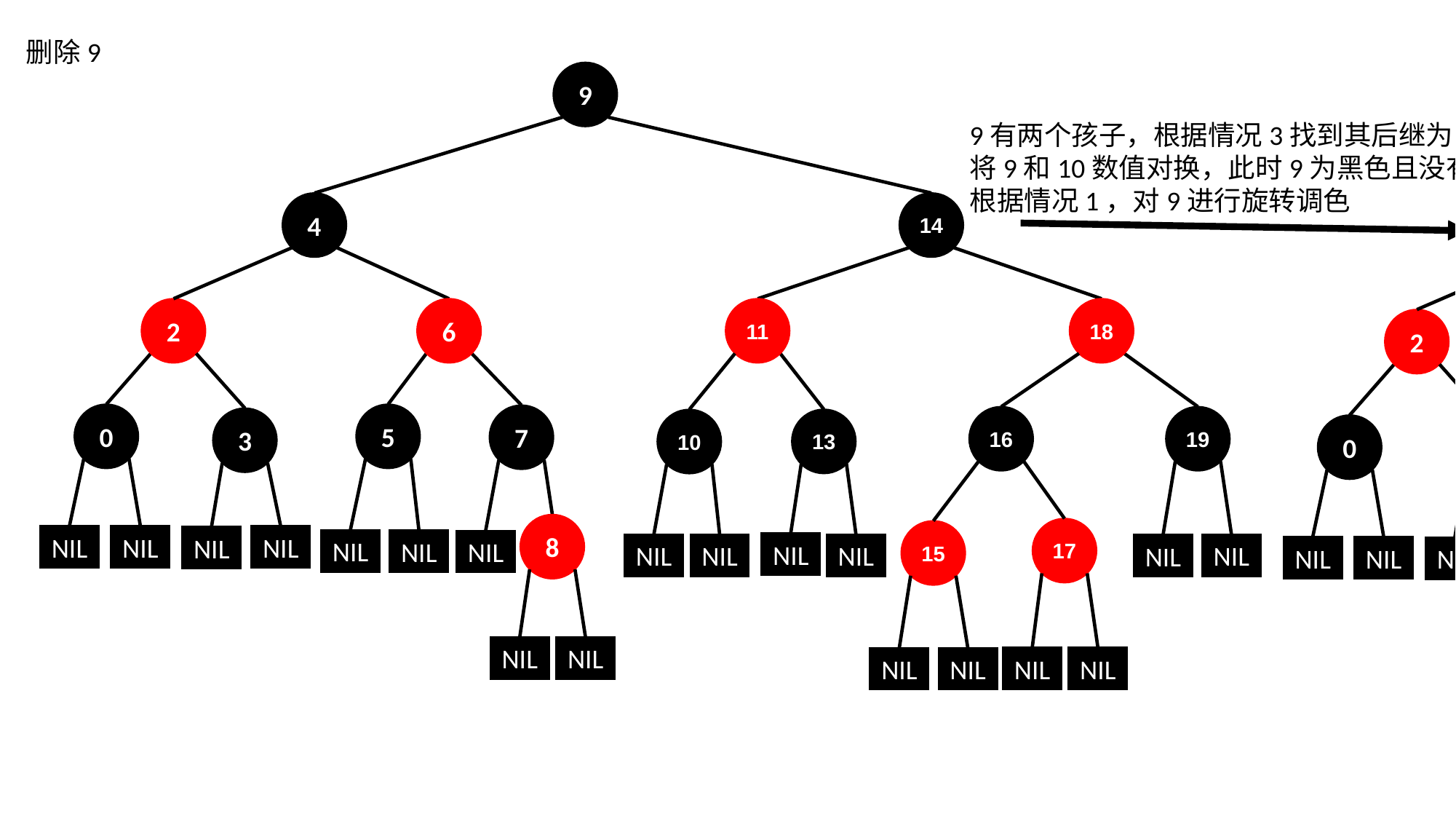

删除9
9
10
10
此时9没有孩子，且9为黑色，其兄弟13为黑色，
13的左右孩子都为黑色，满足情况C：将13设为红色，
将11设为当前节点进行旋转调色，此时满足情况A，
直接将11变为黑色，最后删掉9
9有两个孩子，根据情况3找到其后继为10，
将9和10数值对换，此时9为黑色且没有孩子，
根据情况1，对9进行旋转调色
4
14
4
14
4
14
2
6
11
18
11
2
6
11
18
2
6
18
0
5
7
16
19
3
13
10
0
5
7
0
5
7
16
19
16
19
3
13
9
3
13
NIL
8
17
15
8
NIL
NIL
NIL
NIL
8
17
NIL
NIL
NIL
17
15
15
NIL
NIL
NIL
NIL
NIL
NIL
NIL
NIL
NIL
NIL
NIL
NIL
NIL
NIL
NIL
NIL
NIL
NIL
NIL
NIL
NIL
NIL
NIL
NIL
NIL
NIL
NIL
NIL
NIL
NIL
NIL
NIL
NIL
NIL
NIL
NIL
NIL
NIL
NIL
NIL
NIL
NIL
NIL
NIL
NIL
NIL
NIL
NIL